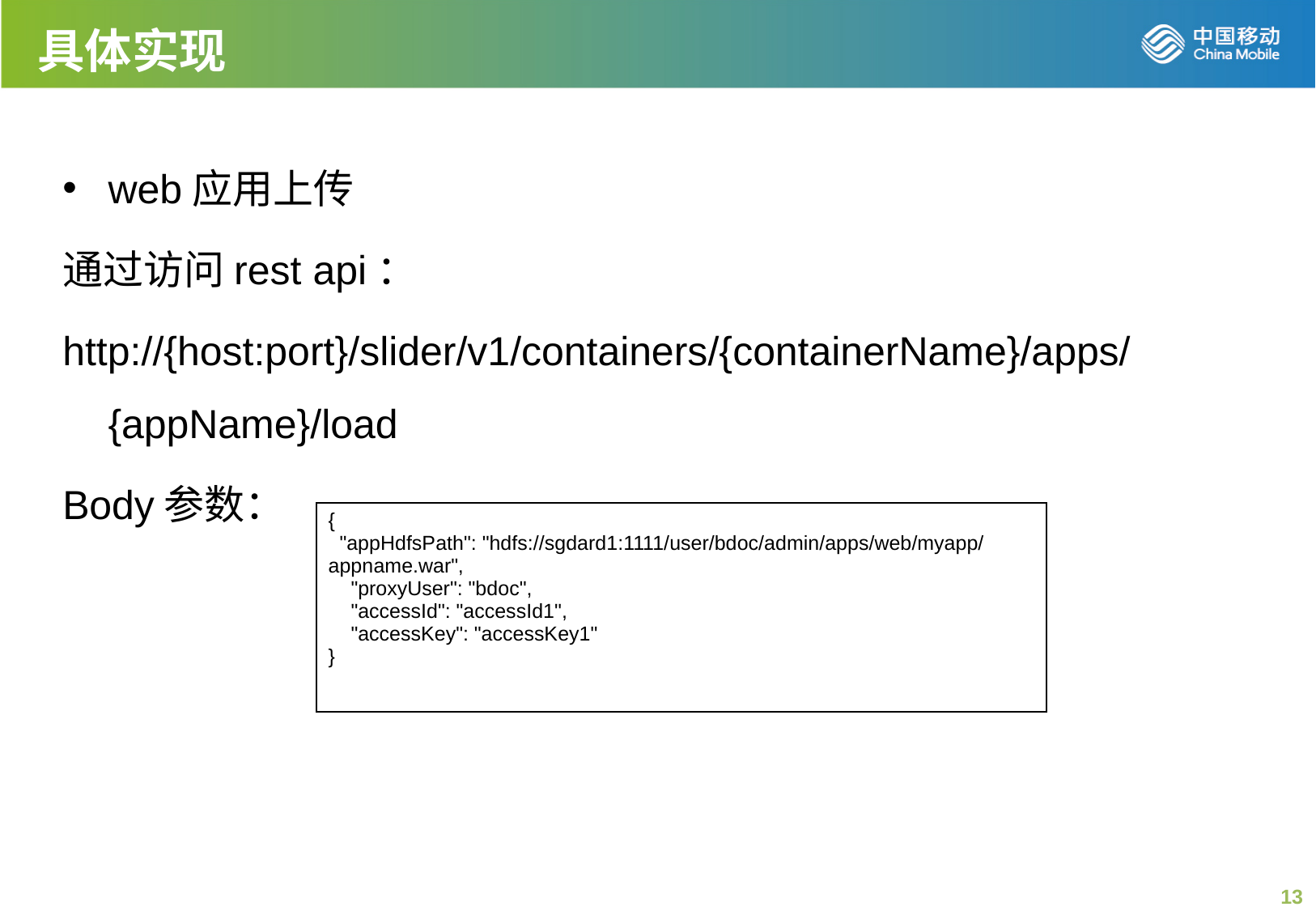

# 具体实现
web应用上传
通过访问rest api：
http://{host:port}/slider/v1/containers/{containerName}/apps/{appName}/load
Body参数：

| {   "appHdfsPath": "hdfs://sgdard1:1111/user/bdoc/admin/apps/web/myapp/appname.war",     "proxyUser": "bdoc",     "accessId": "accessId1",     "accessKey": "accessKey1" } |
| --- |